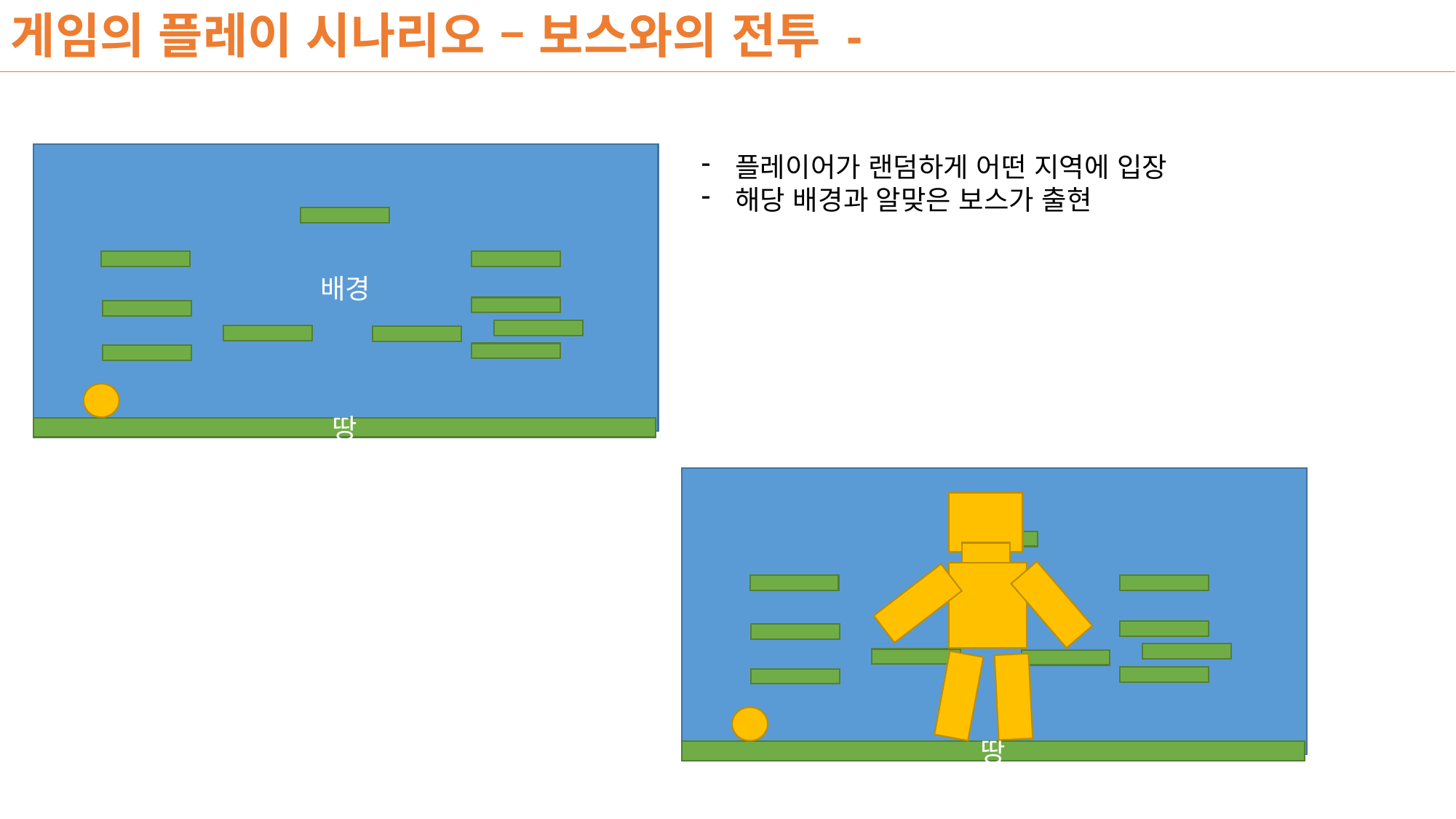

게임의 플레이 시나리오 – 보스와의 전투 -
배경
플레이어가 랜덤하게 어떤 지역에 입장
해당 배경과 알맞은 보스가 출현

땅
배경

땅